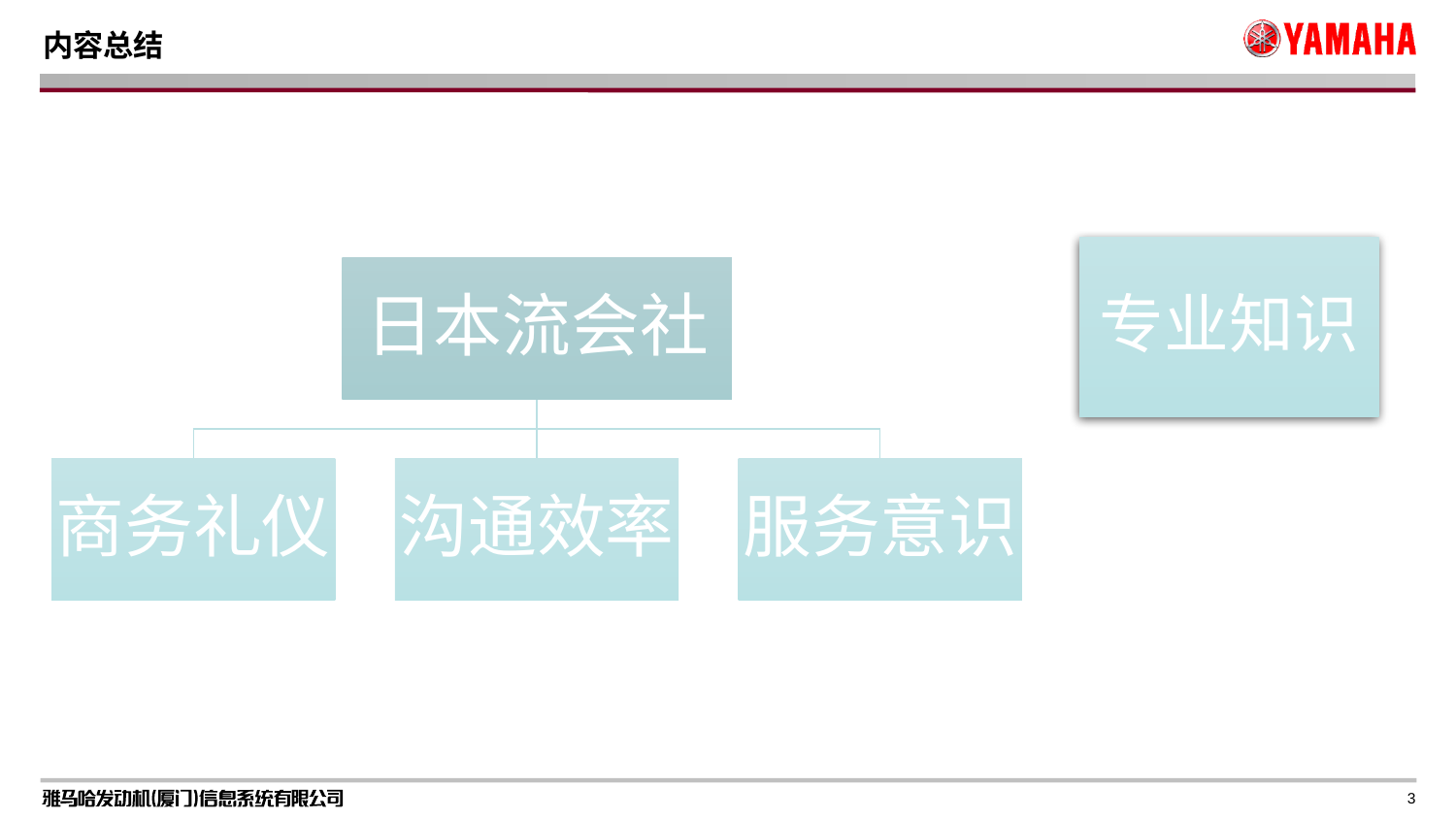

# 内容总结
日本流会社
商务礼仪
沟通效率
服务意识
专业知识
3